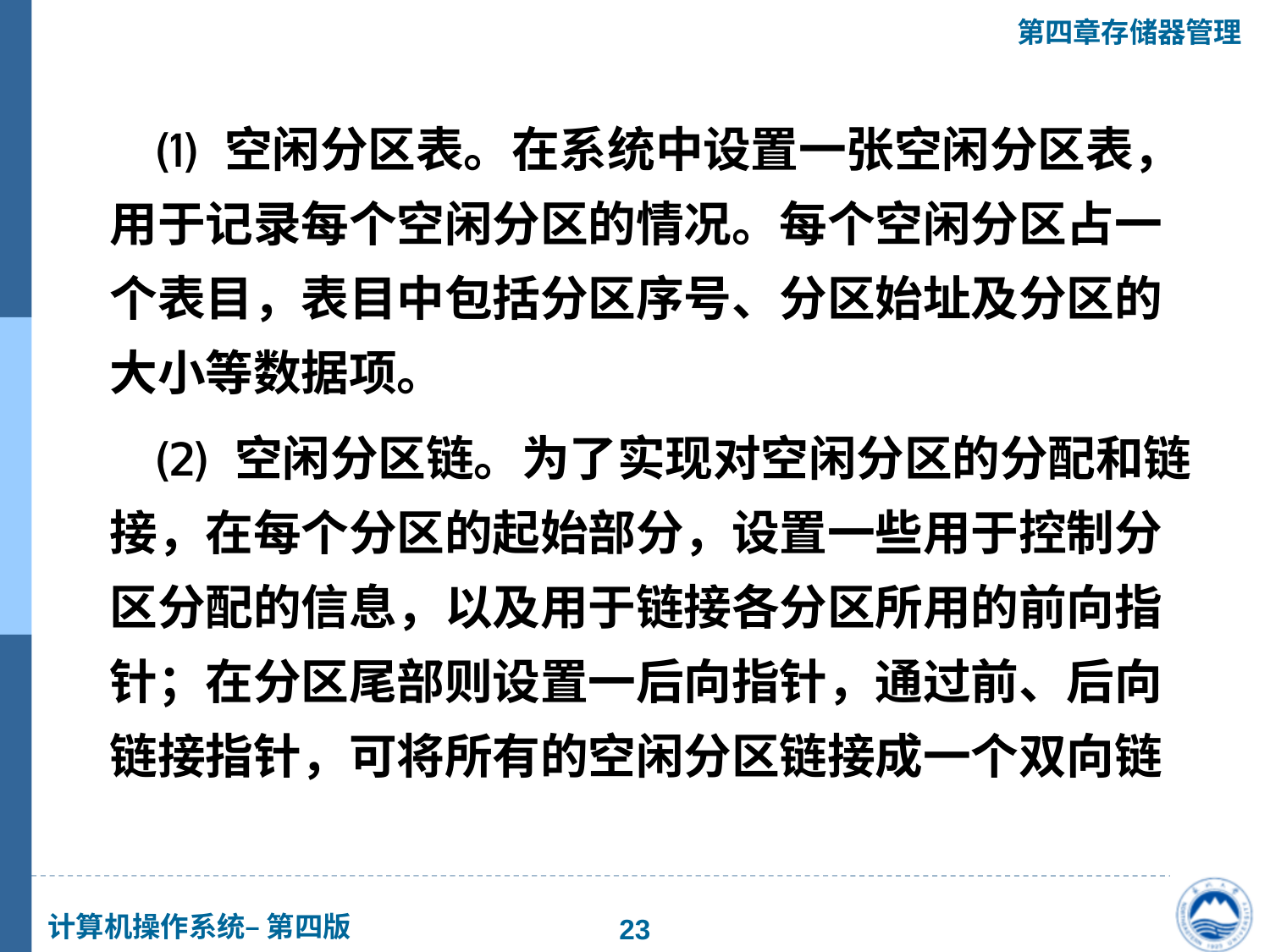

(1) 空闲分区表。在系统中设置一张空闲分区表，用于记录每个空闲分区的情况。每个空闲分区占一个表目，表目中包括分区序号、分区始址及分区的大小等数据项。
	   (2) 空闲分区链。为了实现对空闲分区的分配和链接，在每个分区的起始部分，设置一些用于控制分区分配的信息，以及用于链接各分区所用的前向指针；在分区尾部则设置一后向指针，通过前、后向链接指针，可将所有的空闲分区链接成一个双向链